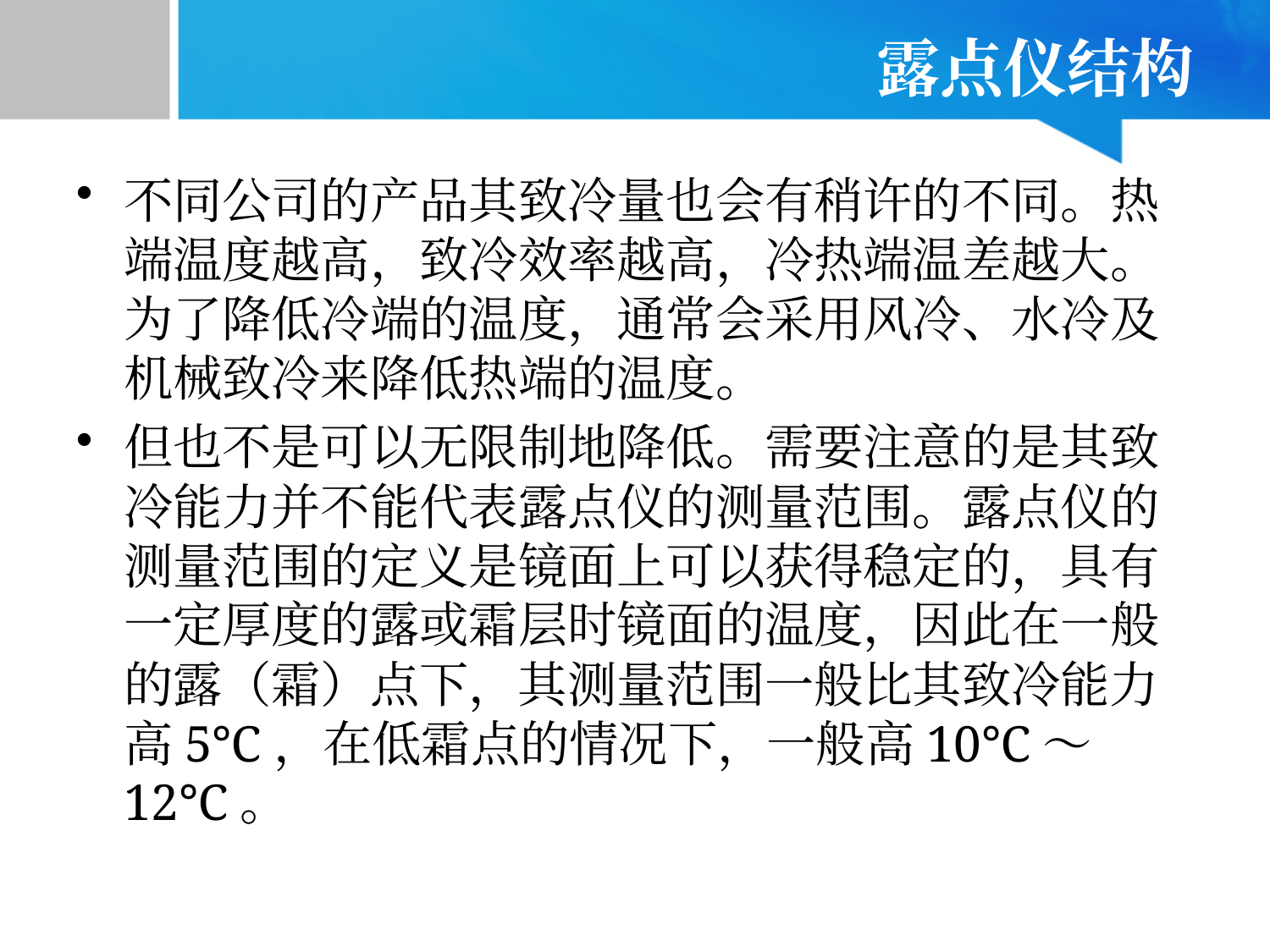

# 露点仪结构
不同公司的产品其致冷量也会有稍许的不同。热端温度越高，致冷效率越高，冷热端温差越大。为了降低冷端的温度，通常会采用风冷、水冷及机械致冷来降低热端的温度。
但也不是可以无限制地降低。需要注意的是其致冷能力并不能代表露点仪的测量范围。露点仪的测量范围的定义是镜面上可以获得稳定的，具有一定厚度的露或霜层时镜面的温度，因此在一般的露（霜）点下，其测量范围一般比其致冷能力高5℃，在低霜点的情况下，一般高10℃～12℃。